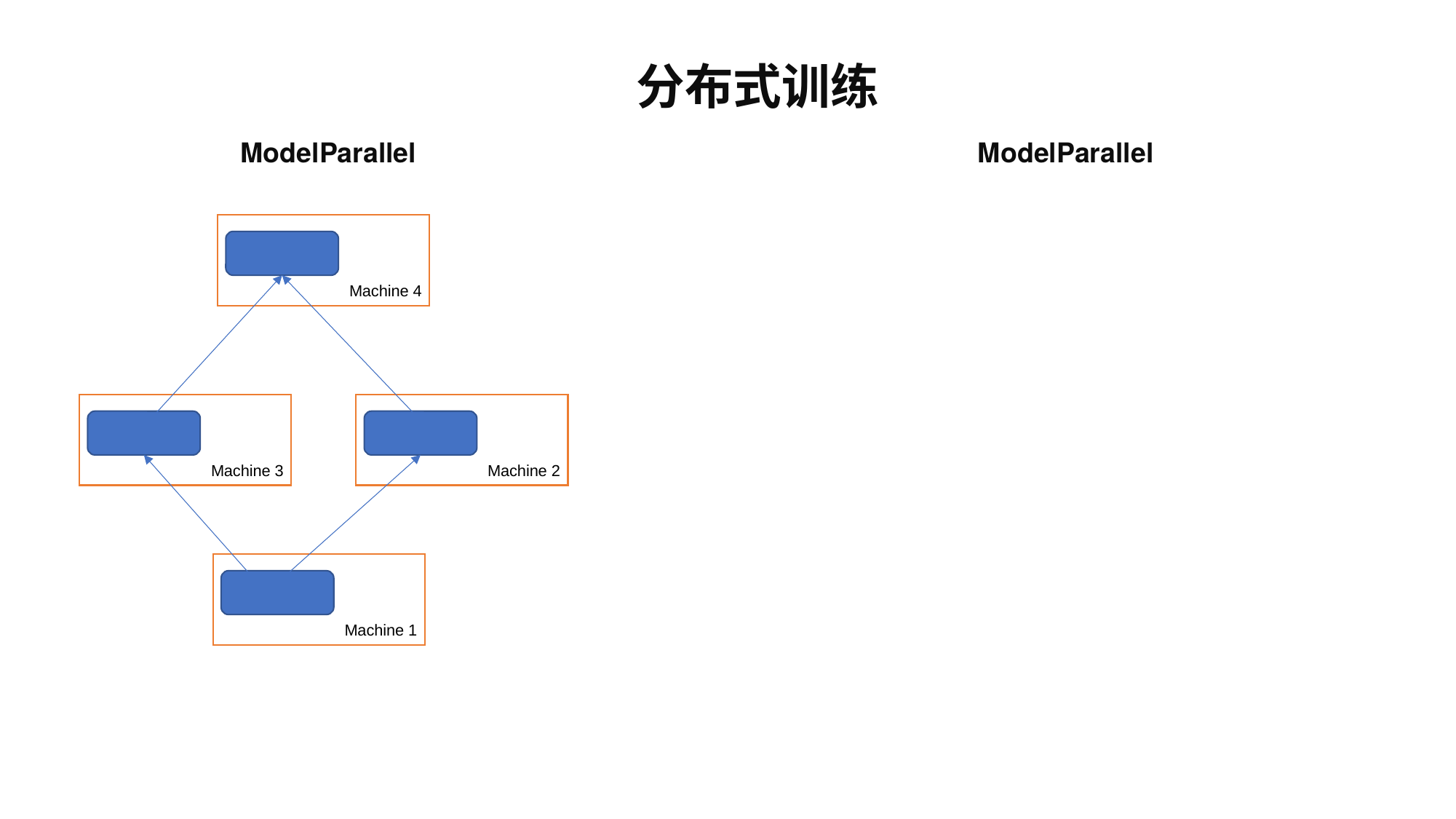

分布式训练
ModelParallel
ModelParallel

Machine 4

Machine 3
Machine 2

Machine 1